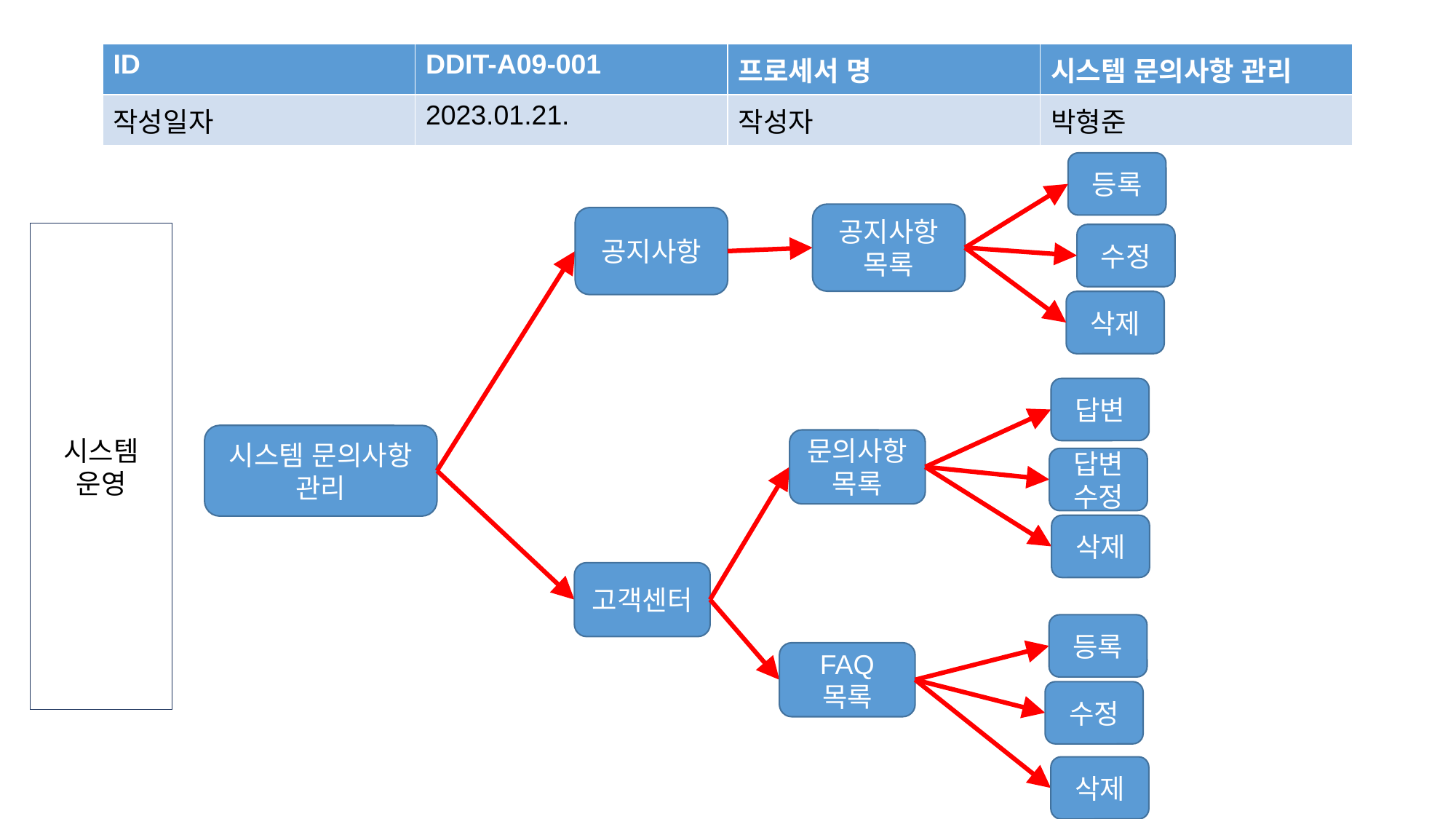

| ID | DDIT-A09-001 | 프로세서 명 | 시스템 문의사항 관리 |
| --- | --- | --- | --- |
| 작성일자 | 2023.01.21. | 작성자 | 박형준 |
등록
공지사항 목록
공지사항
시스템
운영
수정
삭제
답변
시스템 문의사항 관리
문의사항목록
답변수정
삭제
고객센터
등록
FAQ 목록
수정
삭제